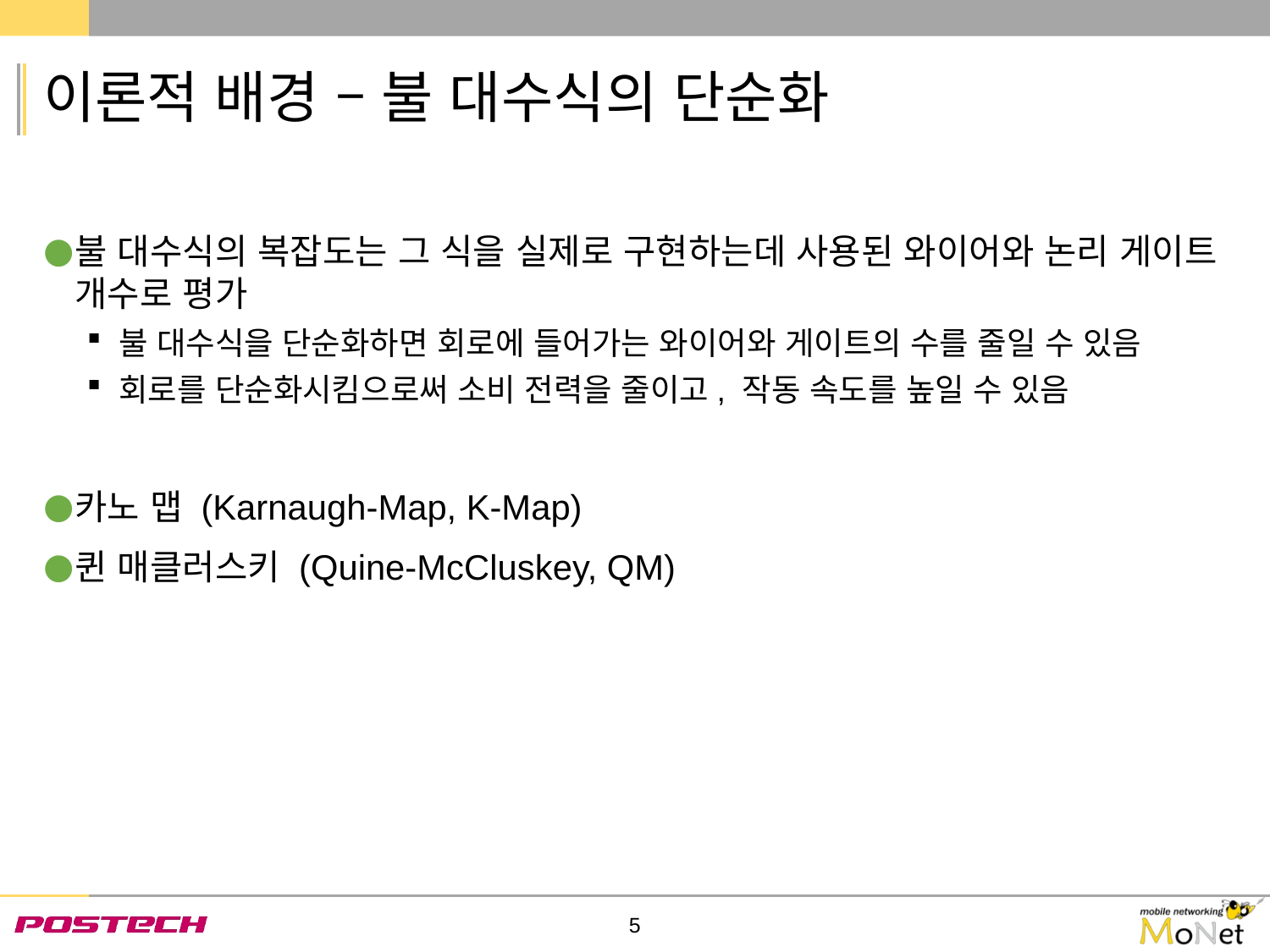

# 이론적 배경 – 불 대수식의 단순화

불 대수식의 복잡도는 그 식을 실제로 구현하는데 사용된 와이어와 논리 게이트 개수로 평가
불 대수식을 단순화하면 회로에 들어가는 와이어와 게이트의 수를 줄일 수 있음
회로를 단순화시킴으로써 소비 전력을 줄이고, 작동 속도를 높일 수 있음

카노 맵 (Karnaugh-Map, K-Map)
퀸 매클러스키 (Quine-McCluskey, QM)